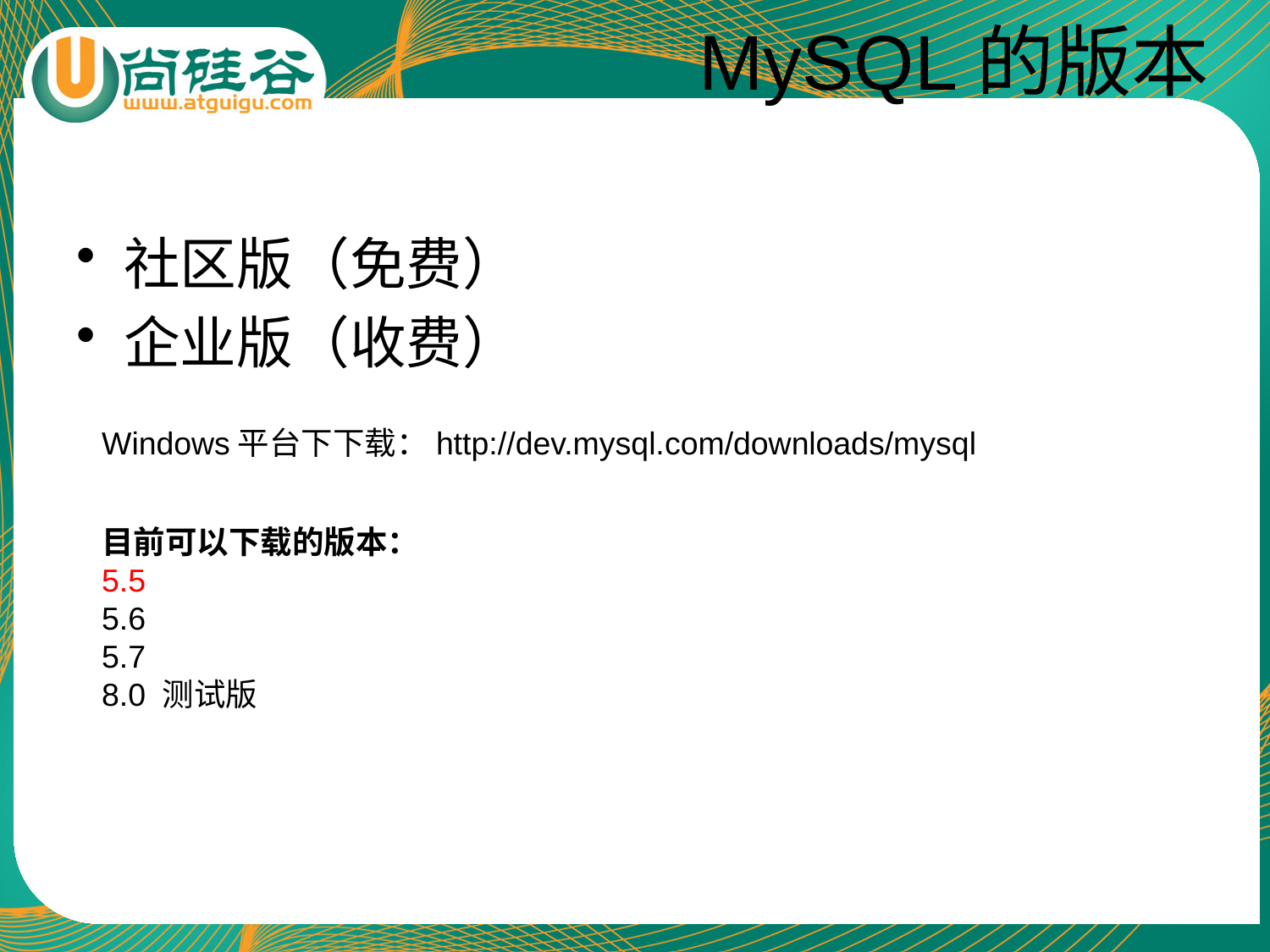

# MySQL的版本
社区版（免费）
企业版（收费）
Windows平台下下载：http://dev.mysql.com/downloads/mysql
目前可以下载的版本：
5.5
5.6
5.7
8.0 测试版